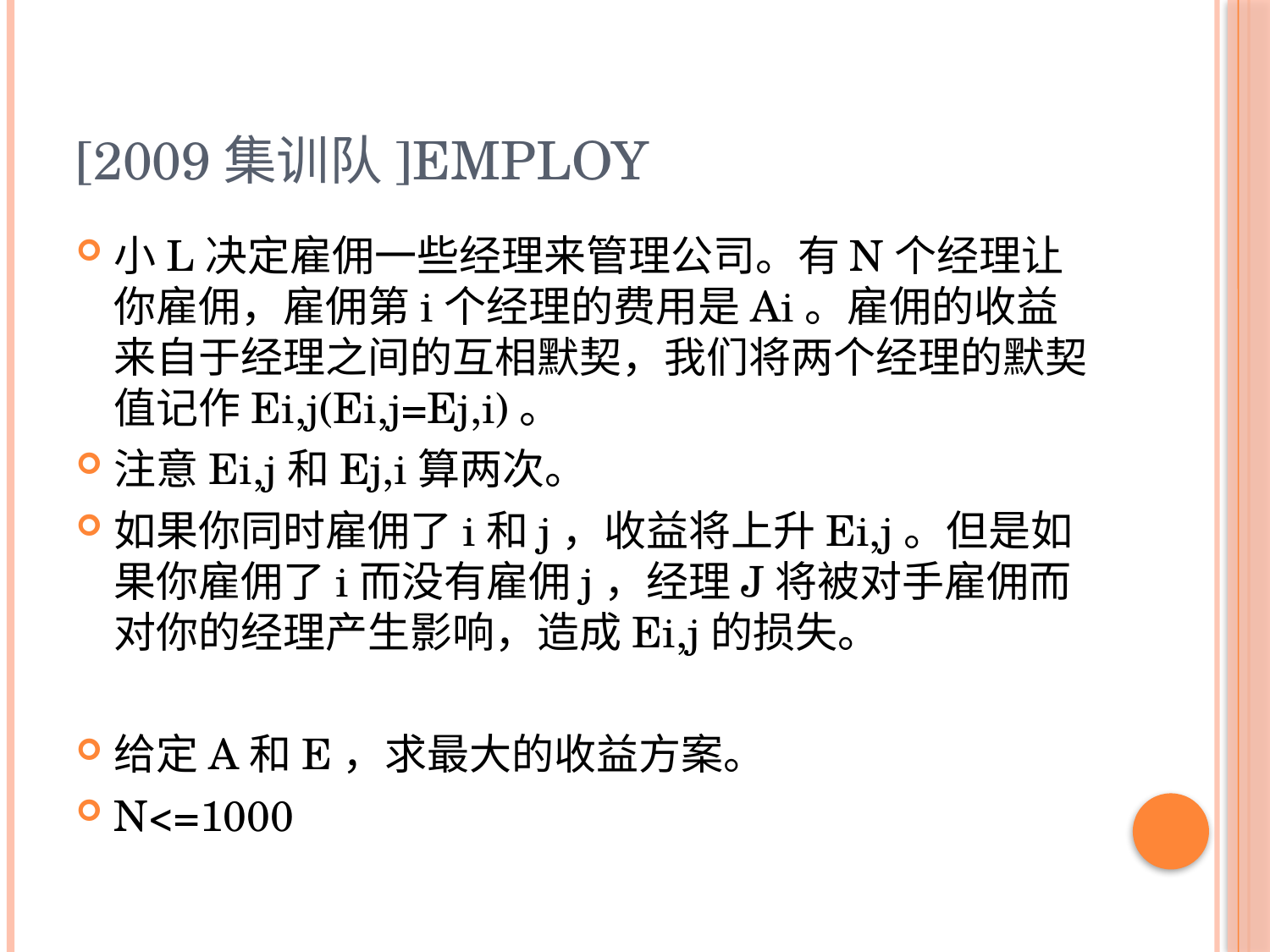

# [2009集训队]Employ
小L决定雇佣一些经理来管理公司。有N个经理让你雇佣，雇佣第i个经理的费用是Ai。雇佣的收益来自于经理之间的互相默契，我们将两个经理的默契值记作Ei,j(Ei,j=Ej,i)。
注意Ei,j和Ej,i算两次。
如果你同时雇佣了i和j，收益将上升Ei,j。但是如果你雇佣了i而没有雇佣j，经理J将被对手雇佣而对你的经理产生影响，造成Ei,j的损失。

给定A和E，求最大的收益方案。
N<=1000